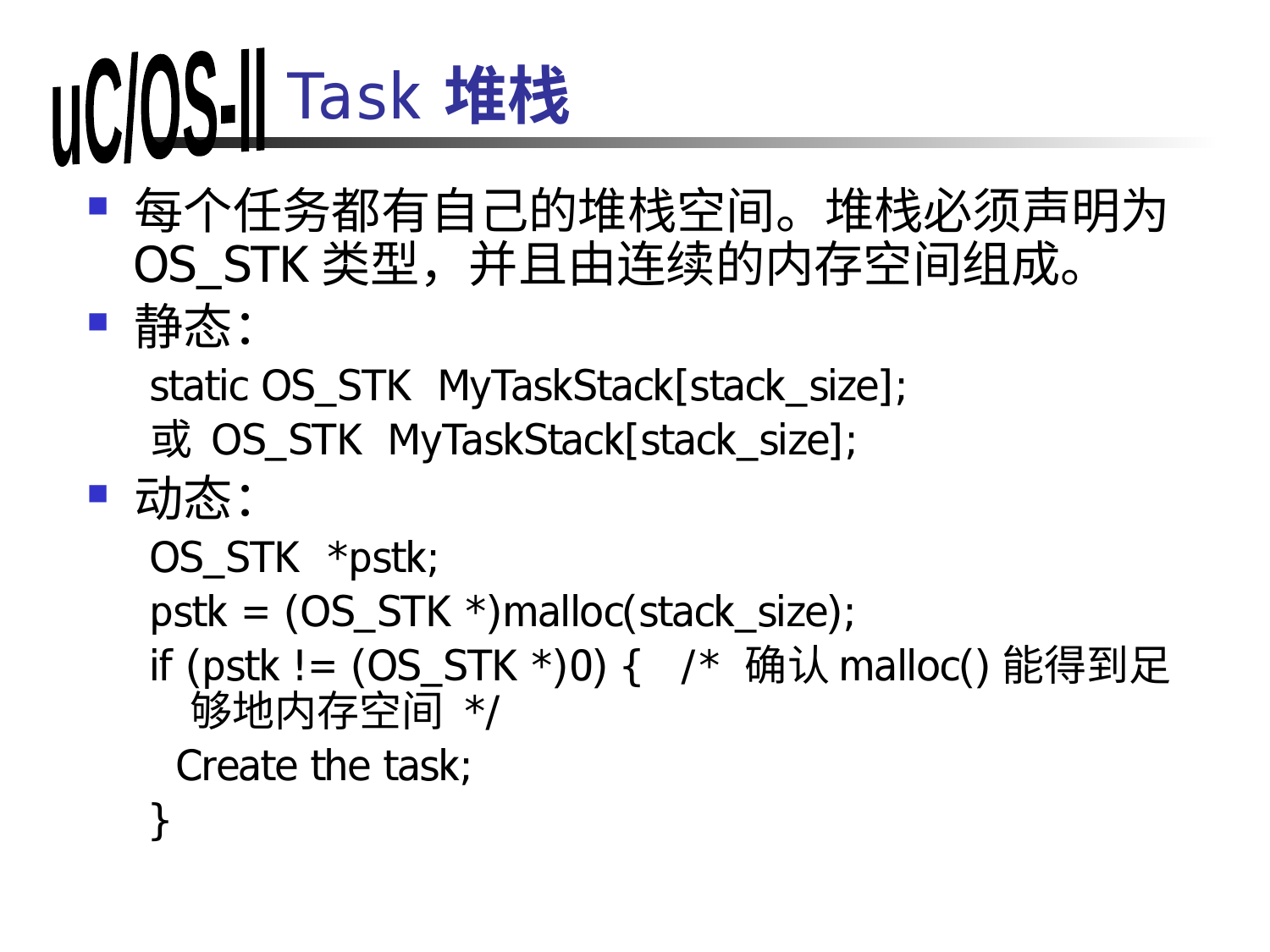

# Task堆栈
每个任务都有自己的堆栈空间。堆栈必须声明为OS_STK类型，并且由连续的内存空间组成。
静态：
static OS_STK  MyTaskStack[stack_size];
或 OS_STK  MyTaskStack[stack_size];
动态：
OS_STK  *pstk;
pstk = (OS_STK *)malloc(stack_size);
if (pstk != (OS_STK *)0) {   /* 确认malloc()能得到足够地内存空间 */
  Create the task;
}